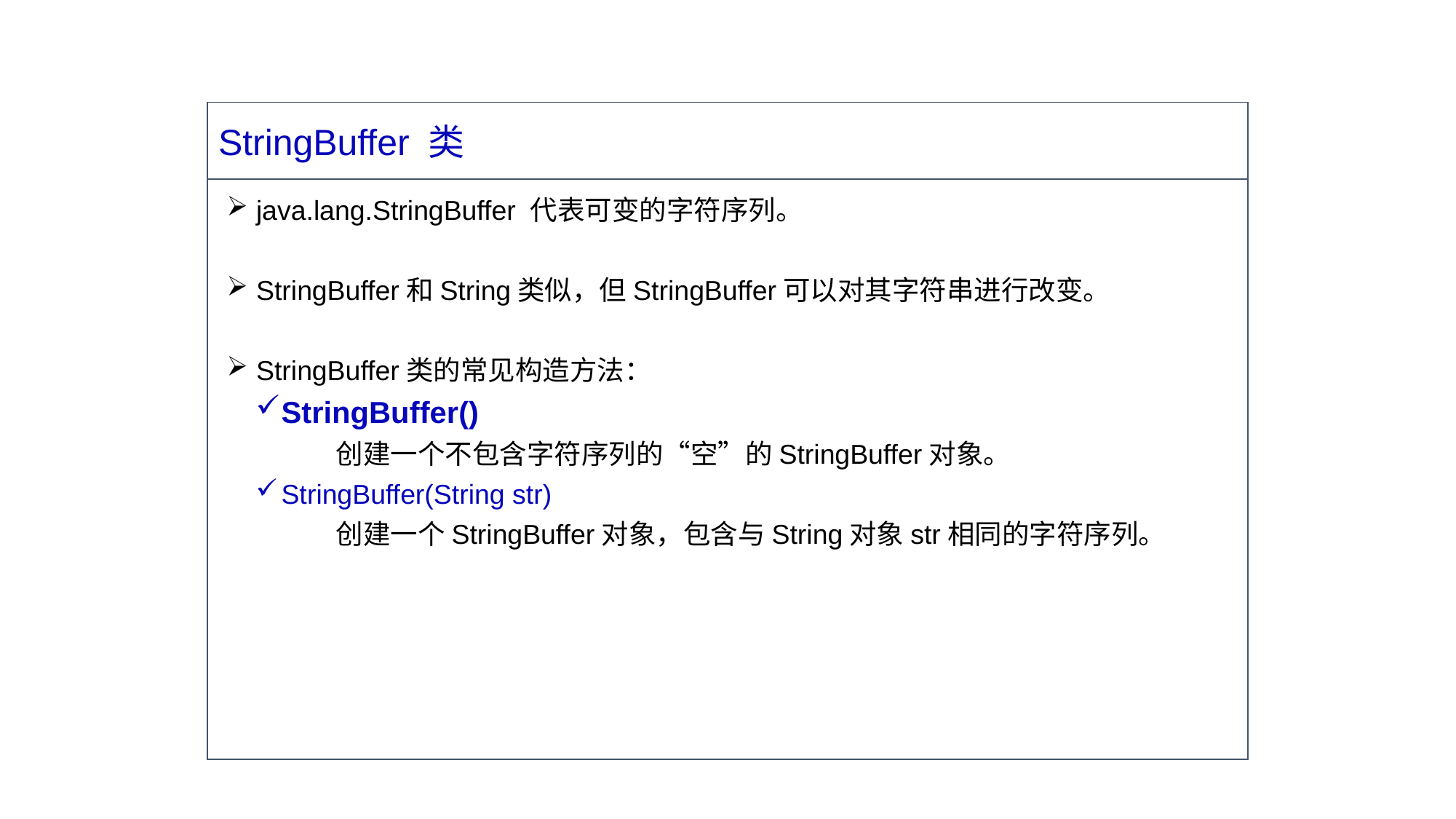

StringBuffer 类

 java.lang.StringBuffer 代表可变的字符序列。

 StringBuffer和String类似，但StringBuffer可以对其字符串进行改变。

 StringBuffer类的常见构造方法：
StringBuffer()
创建一个不包含字符序列的“空”的StringBuffer对象。
StringBuffer(String str)
创建一个StringBuffer对象，包含与String对象str相同的字符序列。